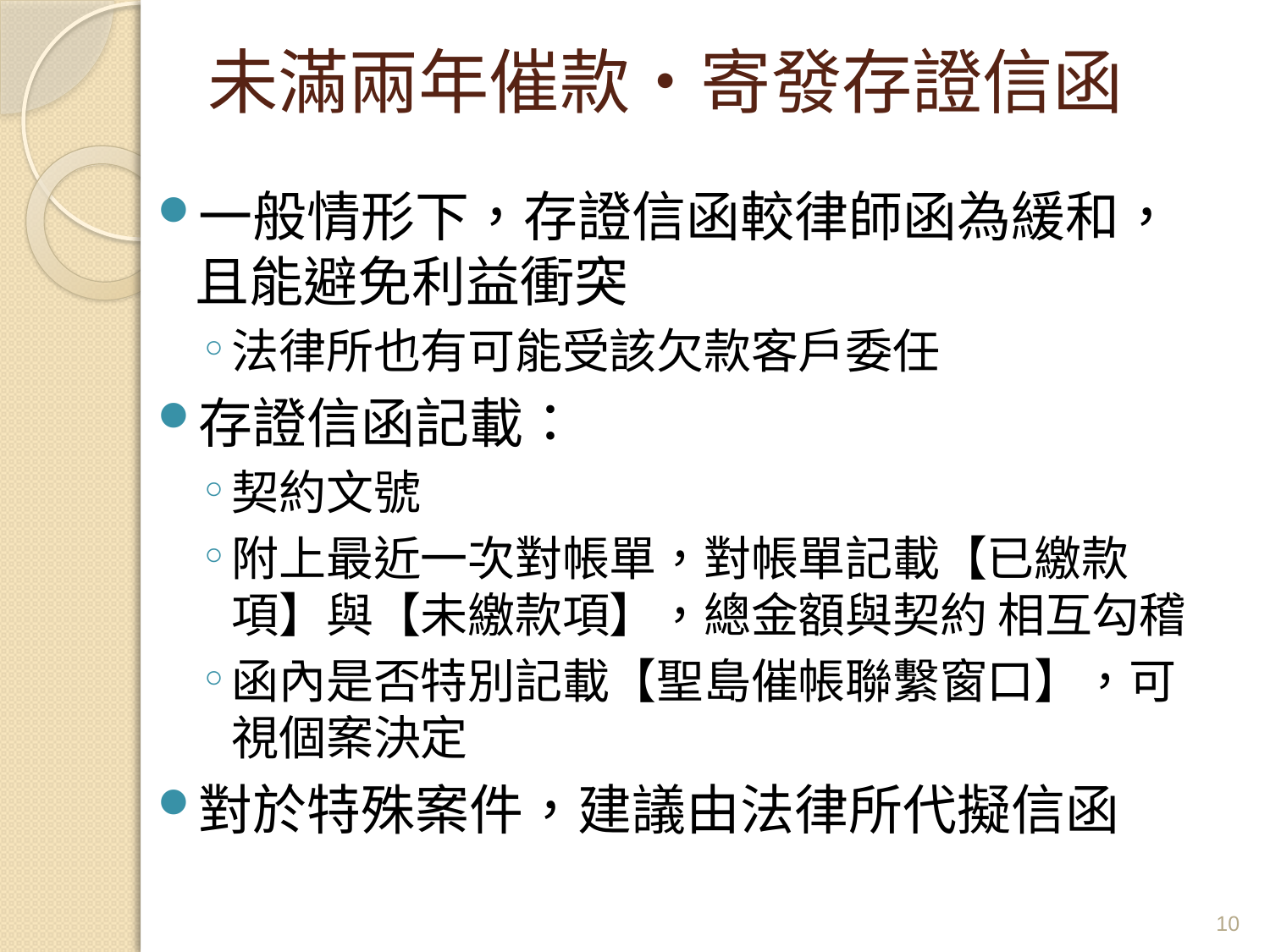

# 未滿兩年催款‧寄發存證信函
一般情形下，存證信函較律師函為緩和，且能避免利益衝突
法律所也有可能受該欠款客戶委任
存證信函記載：
契約文號
附上最近一次對帳單，對帳單記載【已繳款項】與【未繳款項】，總金額與契約 相互勾稽
函內是否特別記載【聖島催帳聯繫窗口】，可視個案決定
對於特殊案件，建議由法律所代擬信函
10